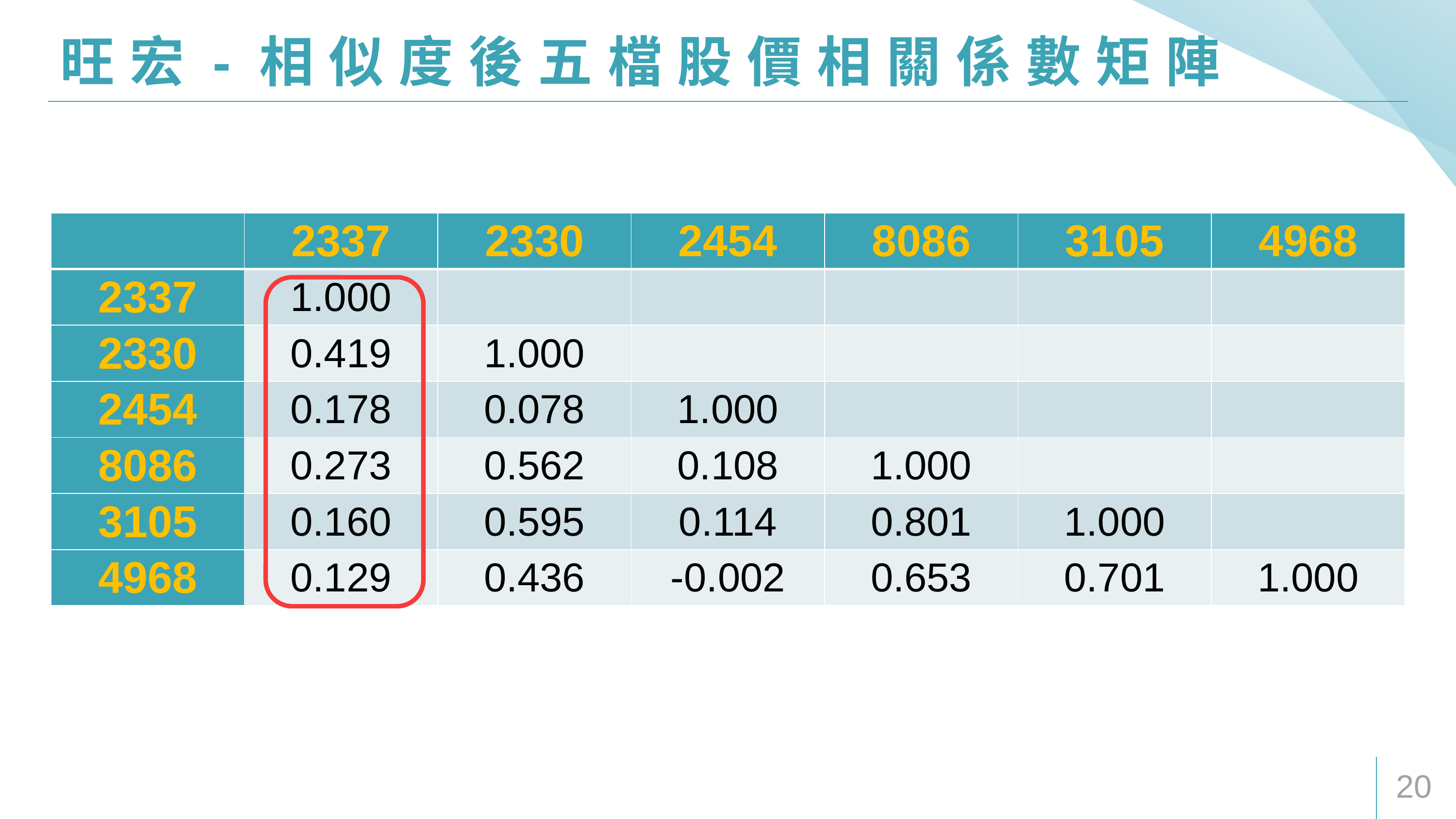

# 旺宏-相似度後五檔股價相關係數矩陣
|  | 2337 | 2330 | 2454 | 8086 | 3105 | 4968 |
| --- | --- | --- | --- | --- | --- | --- |
| 2337 | 1.000 |  |  |  |  |  |
| 2330 | 0.419 | 1.000 |  |  |  |  |
| 2454 | 0.178 | 0.078 | 1.000 |  |  |  |
| 8086 | 0.273 | 0.562 | 0.108 | 1.000 |  |  |
| 3105 | 0.160 | 0.595 | 0.114 | 0.801 | 1.000 |  |
| 4968 | 0.129 | 0.436 | -0.002 | 0.653 | 0.701 | 1.000 |

20